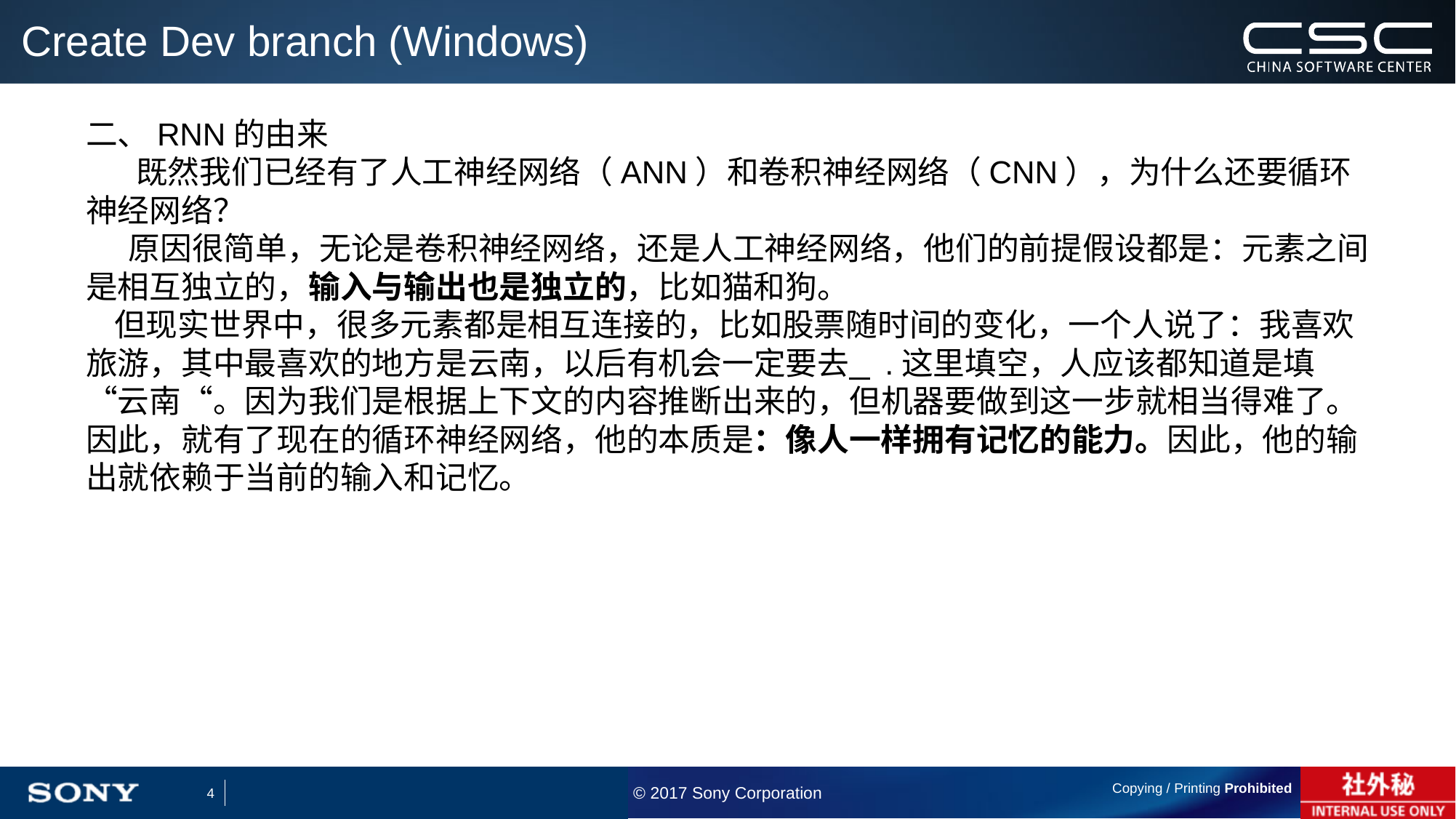

# Create Dev branch (Windows)
二、RNN的由来
      既然我们已经有了人工神经网络（ANN）和卷积神经网络（CNN），为什么还要循环神经网络？
      原因很简单，无论是卷积神经网络，还是人工神经网络，他们的前提假设都是：元素之间是相互独立的，输入与输出也是独立的，比如猫和狗。
    但现实世界中，很多元素都是相互连接的，比如股票随时间的变化，一个人说了：我喜欢旅游，其中最喜欢的地方是云南，以后有机会一定要去    .这里填空，人应该都知道是填“云南“。因为我们是根据上下文的内容推断出来的，但机器要做到这一步就相当得难了。因此，就有了现在的循环神经网络，他的本质是：像人一样拥有记忆的能力。因此，他的输出就依赖于当前的输入和记忆。